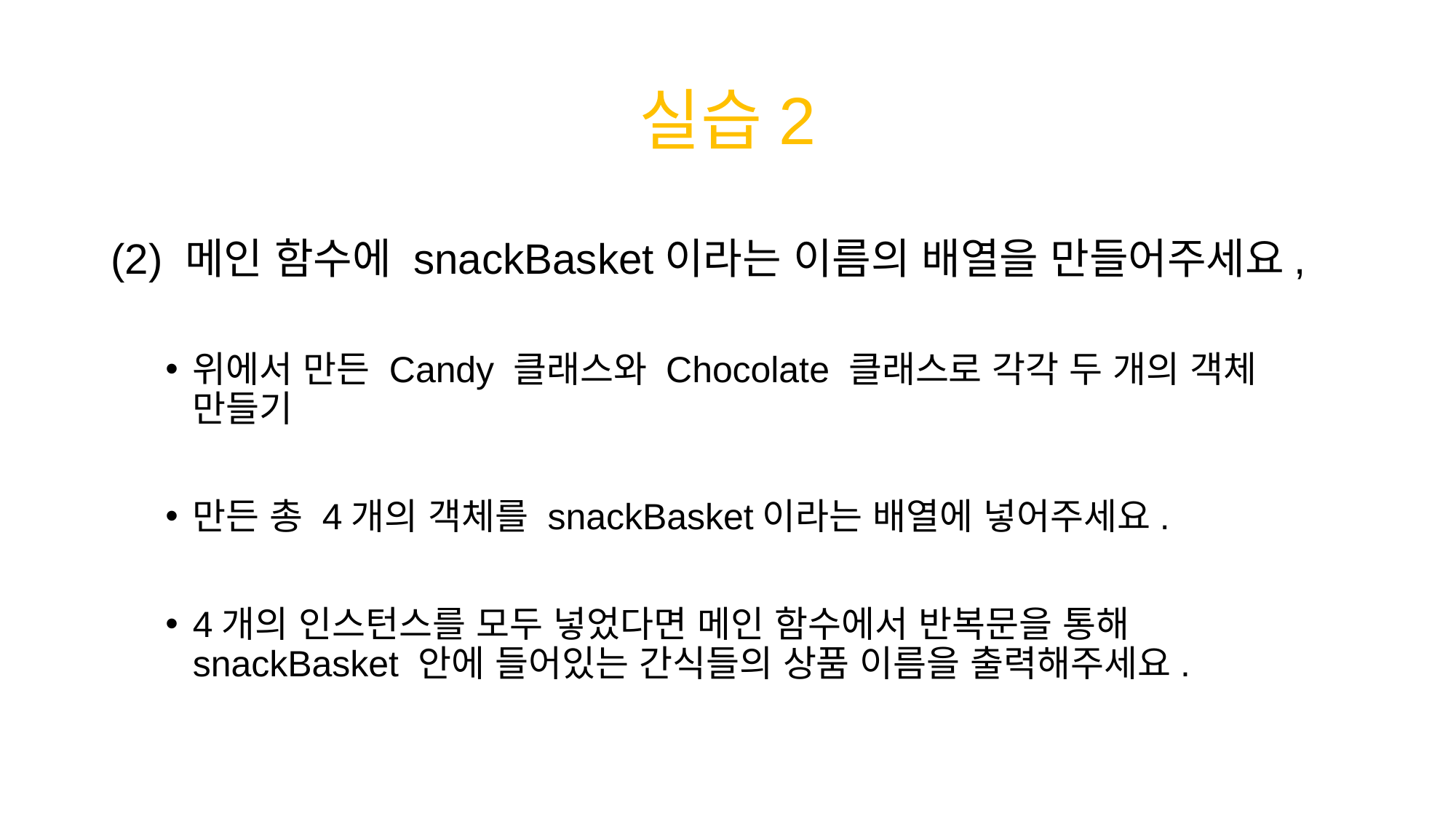

# 실습2
(2) 메인 함수에 snackBasket이라는 이름의 배열을 만들어주세요,

위에서 만든 Candy 클래스와 Chocolate 클래스로 각각 두 개의 객체 만들기

만든 총 4개의 객체를 snackBasket이라는 배열에 넣어주세요.

4개의 인스턴스를 모두 넣었다면 메인 함수에서 반복문을 통해 snackBasket 안에 들어있는 간식들의 상품 이름을 출력해주세요.